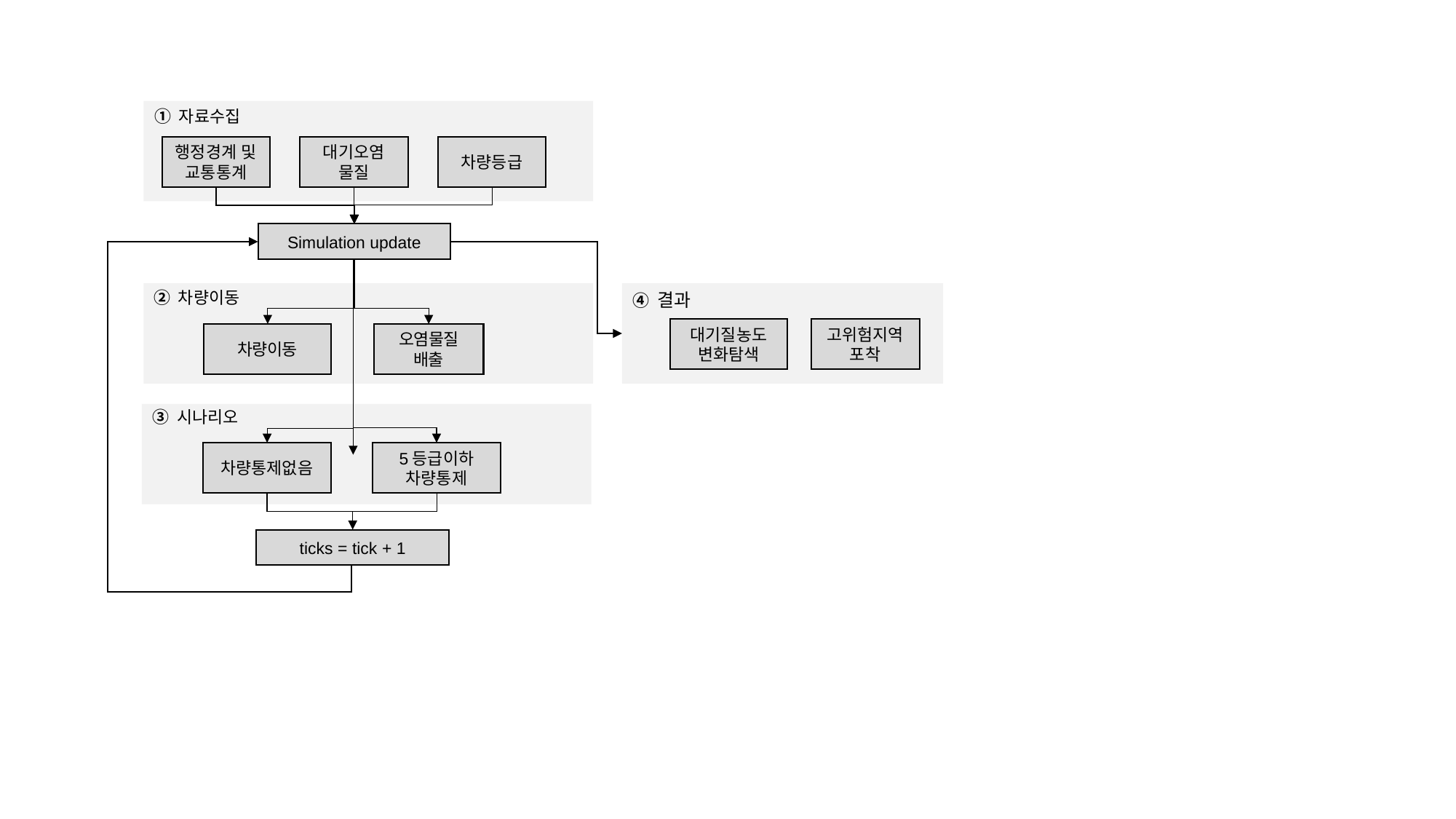

① 자료수집

행정경계 및 교통통계
대기오염
물질
차량등급

Simulation update

② 차량이동

④ 결과
대기질농도 변화탐색
고위험지역포착
차량이동
오염물질 배출

③ 시나리오

차량통제없음
5등급이하 차량통제

ticks = tick + 1